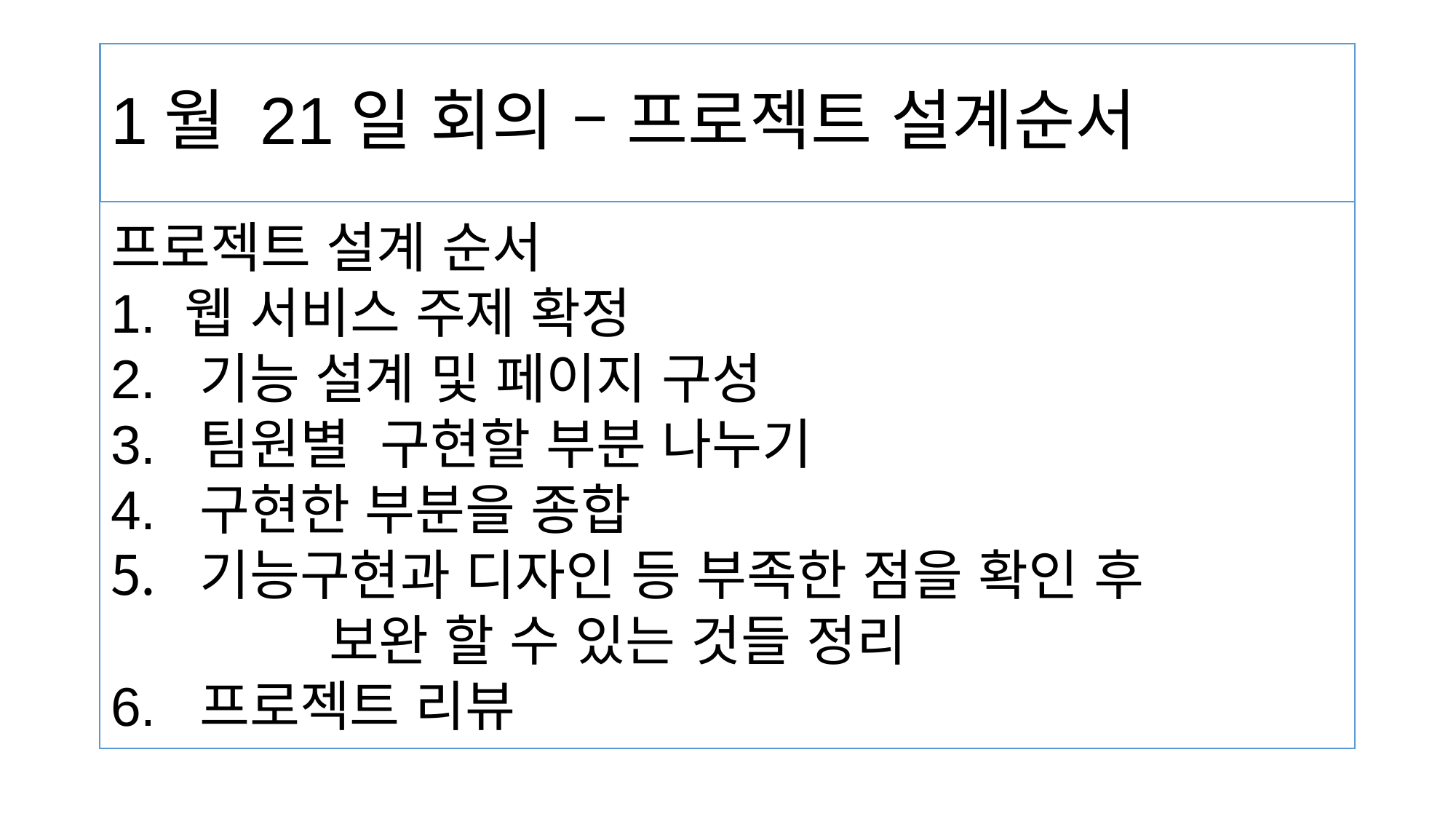

# 1월 21일 회의 – 프로젝트 설계순서
프로젝트 설계 순서
1. 웹 서비스 주제 확정
2.  기능 설계 및 페이지 구성
3.  팀원별  구현할 부분 나누기
4.  구현한 부분을 종합
기능구현과 디자인 등 부족한 점을 확인 후
	보완 할 수 있는 것들 정리
6.  프로젝트 리뷰